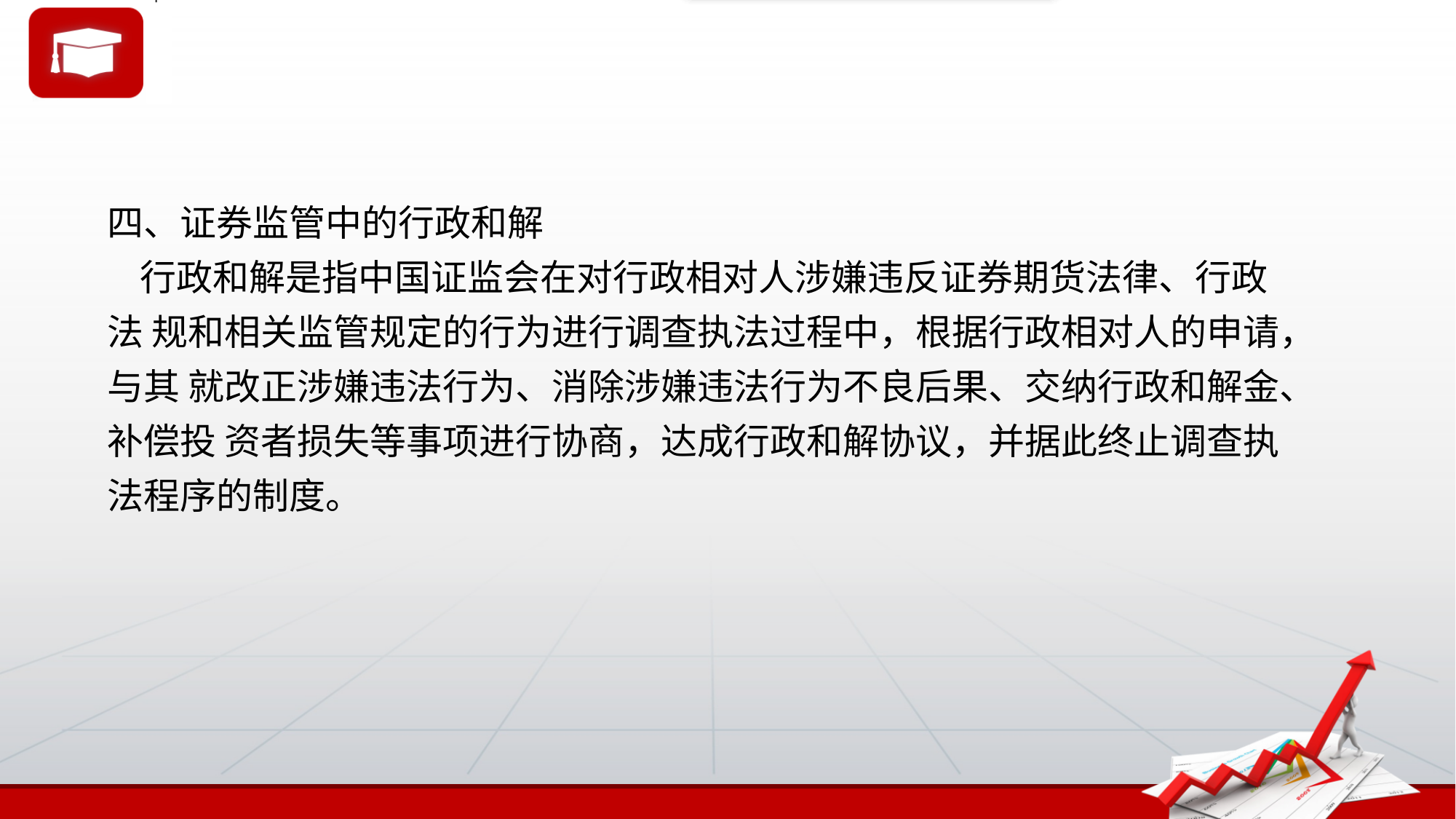

# 四、证券监管中的行政和解 行政和解是指中国证监会在对行政相对人涉嫌违反证券期货法律、行政法 规和相关监管规定的行为进行调查执法过程中，根据行政相对人的申请，与其 就改正涉嫌违法行为、消除涉嫌违法行为不良后果、交纳行政和解金、补偿投 资者损失等事项进行协商，达成行政和解协议，并据此终止调查执法程序的制度。